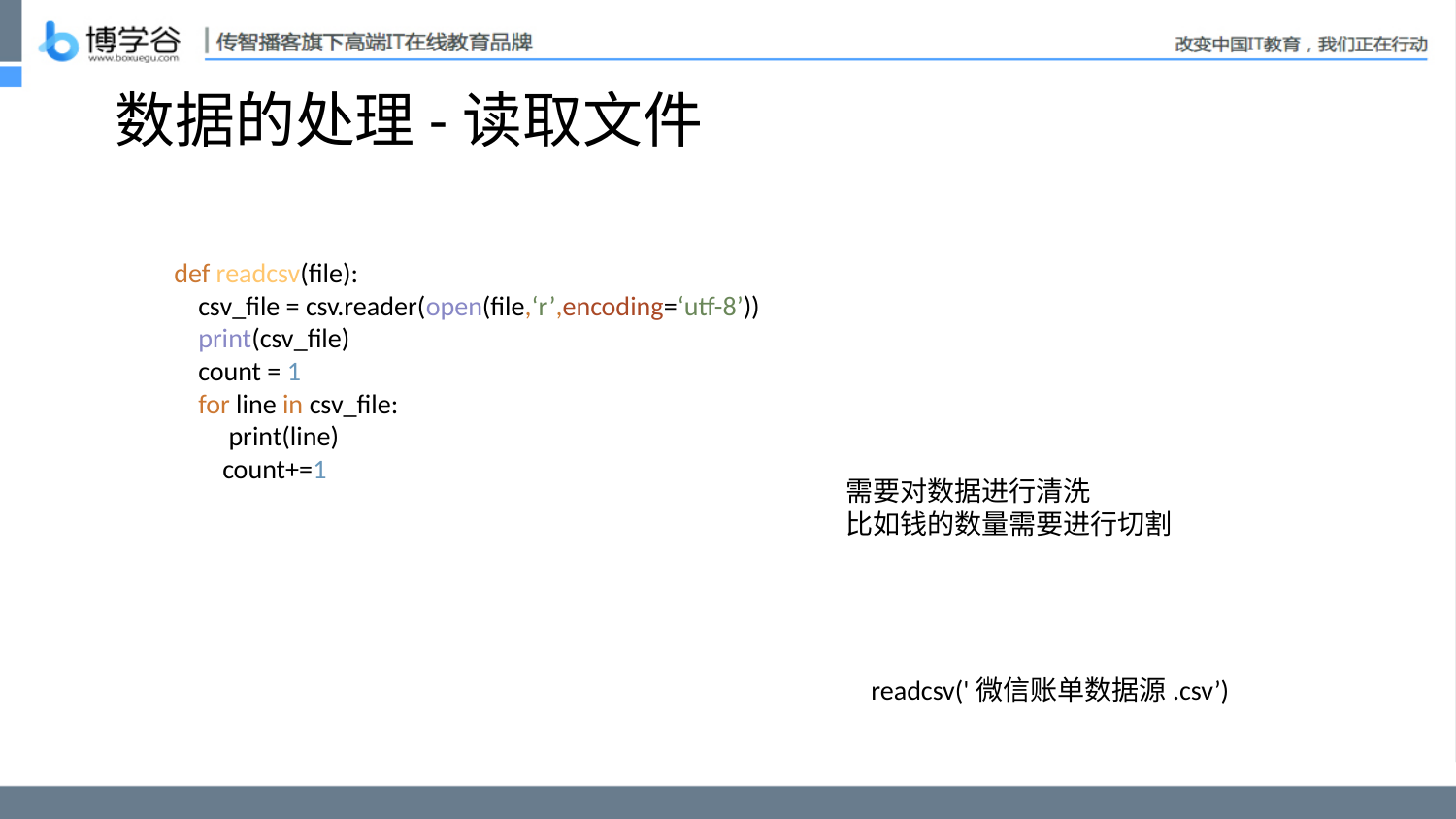

# 数据的处理-读取文件
def readcsv(file):
    csv_file = csv.reader(open(file,‘r’,encoding=‘utf-8’))
    print(csv_file)
    count = 1
    for line in csv_file:
         print(line)
        count+=1
需要对数据进行清洗
比如钱的数量需要进行切割
readcsv('微信账单数据源.csv’)